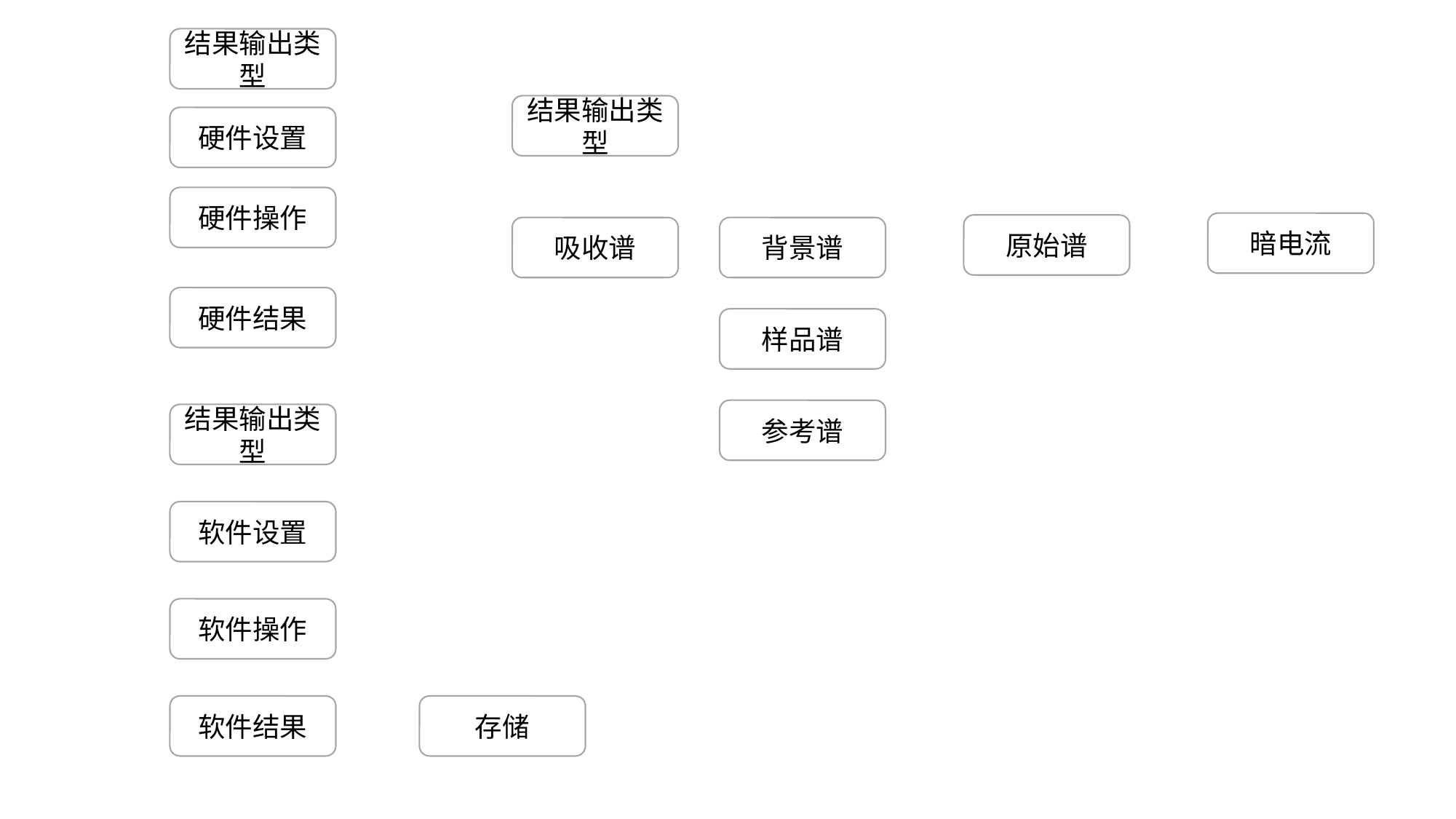

结果输出类型
结果输出类型
硬件设置
硬件操作
暗电流
原始谱
吸收谱
背景谱
硬件结果
样品谱
参考谱
结果输出类型
软件设置
软件操作
软件结果
存储